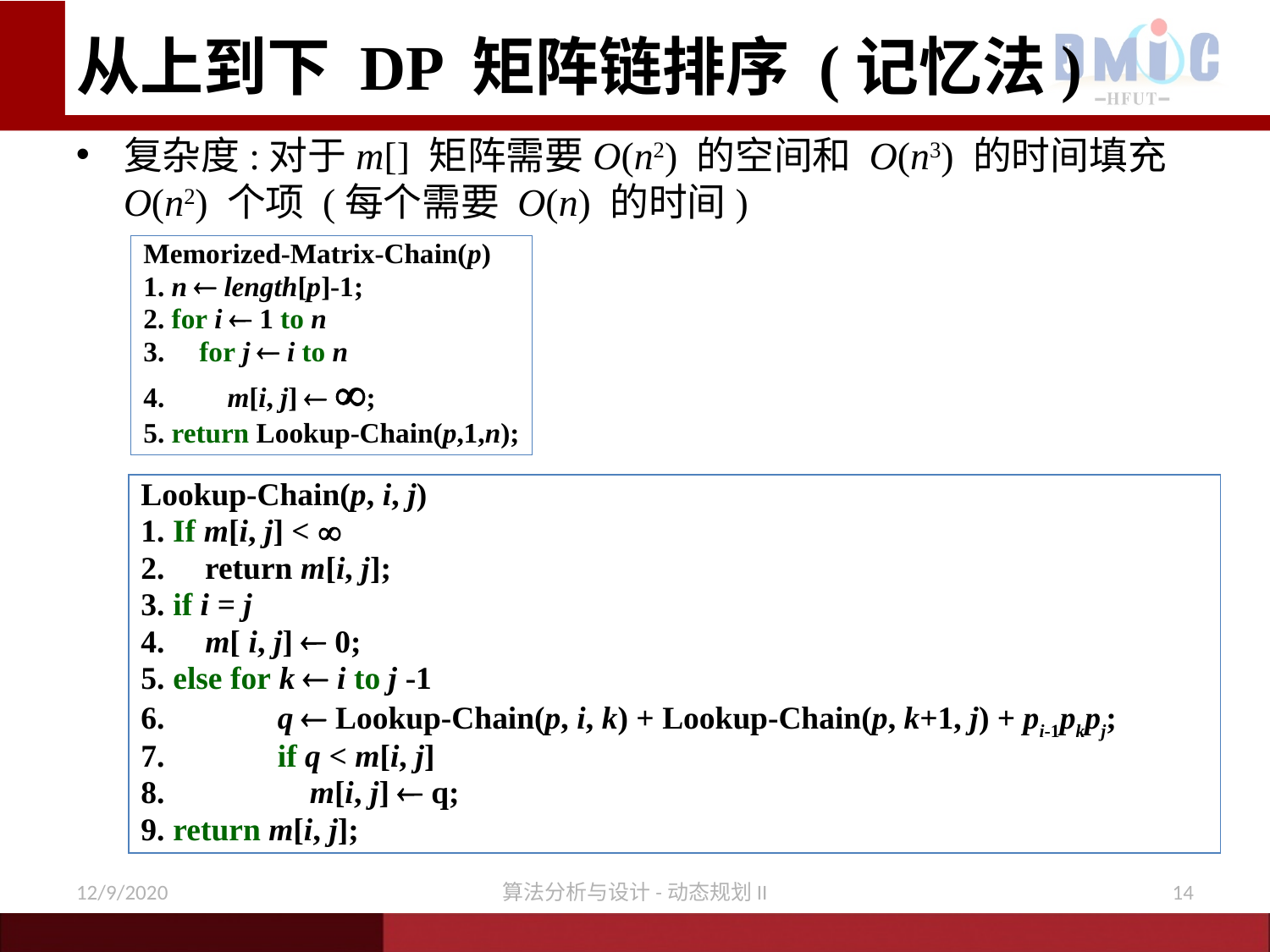

从上到下 DP 矩阵链排序 (记忆法)
复杂度:对于m[] 矩阵需要O(n2) 的空间和 O(n3) 的时间填充O(n2) 个项 (每个需要 O(n) 的时间)

Memorized-Matrix-Chain(p)
1. n ← length[p]-1;
2. for i ← 1 to n
3.     for j ← i to n
4.         m[i, j] ← ∞;
5. return Lookup-Chain(p,1,n);
Lookup-Chain(p, i, j)
1. If m[i, j] < ∞
2.     return m[i, j];
3. if i = j
4.     m[ i, j] ← 0;
5. else for k ← i to j -1
6.              q ← Lookup-Chain(p, i, k) + Lookup-Chain(p, k+1, j) + pi-1pkpj;
7.              if q < m[i, j]
8.                  m[i, j] ← q;
9. return m[i, j];
12/9/2020
算法分析与设计-动态规划II
14